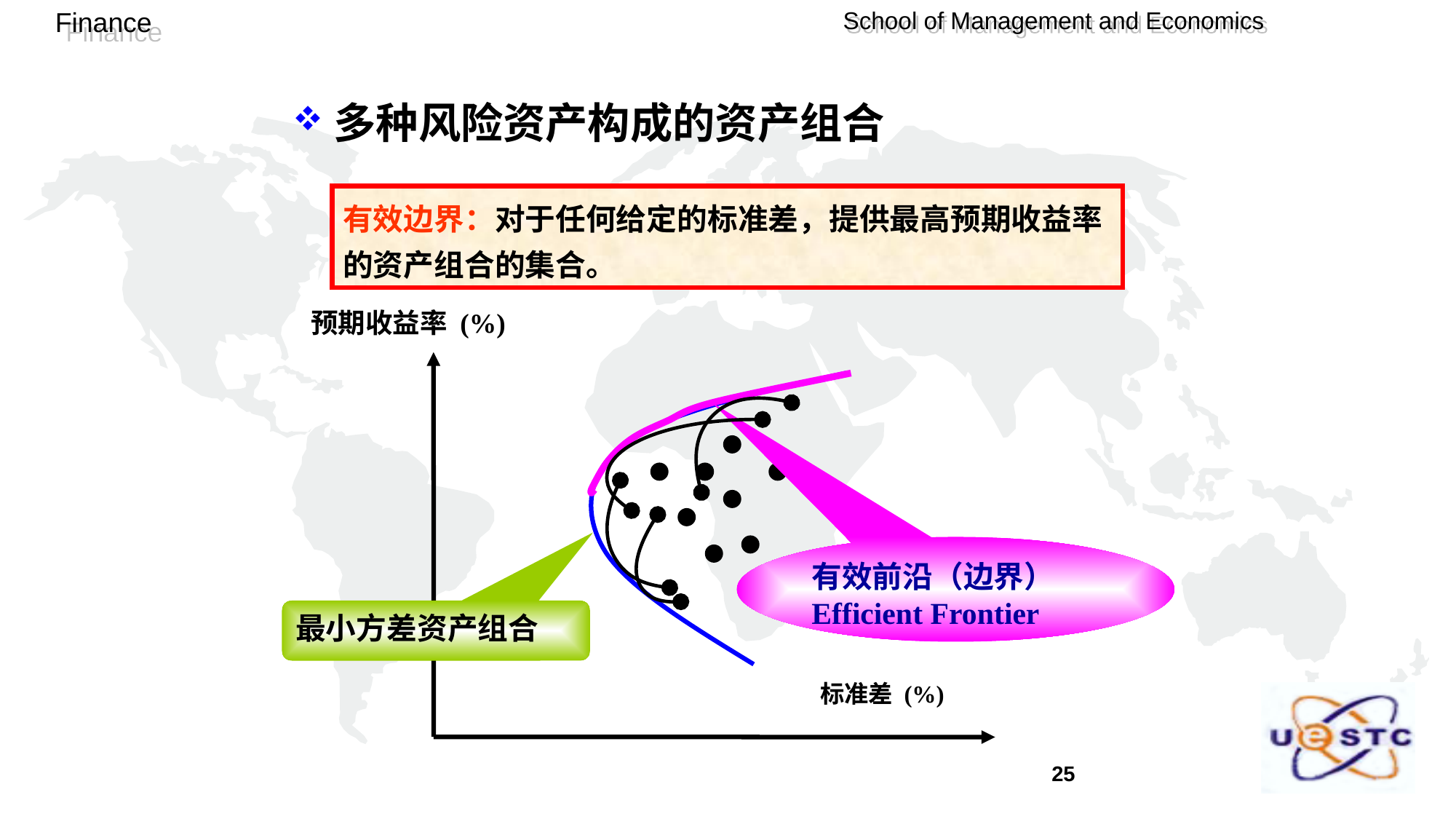

多种风险资产构成的资产组合
有效边界：对于任何给定的标准差，提供最高预期收益率的资产组合的集合。
预期收益率 (%)

标准差 (%)

有效前沿（边界）
Efficient Frontier
最小方差资产组合